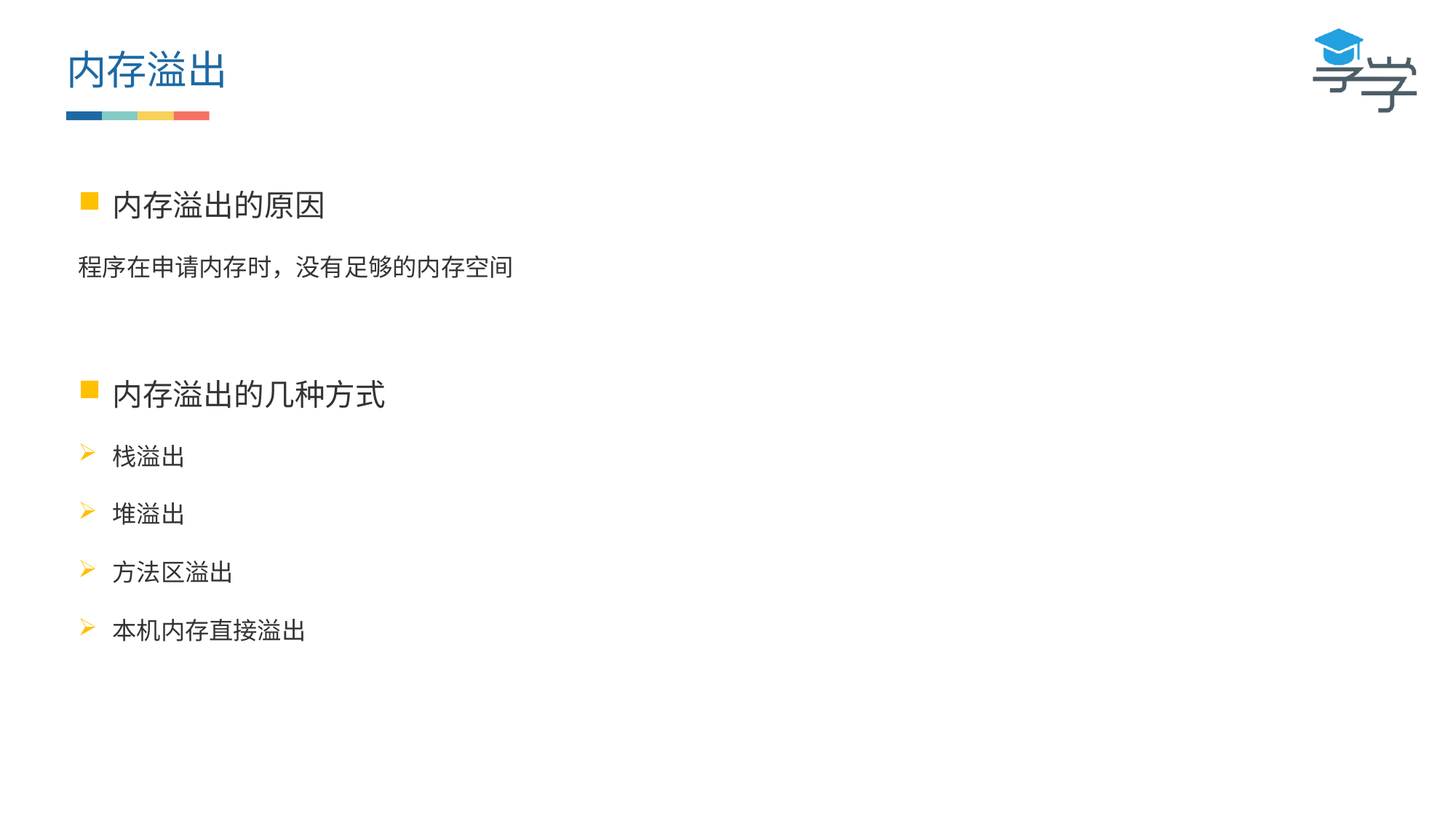

内存溢出

内存溢出的原因
程序在申请内存时，没有足够的内存空间

内存溢出的几种方式
栈溢出
堆溢出
方法区溢出
本机内存直接溢出